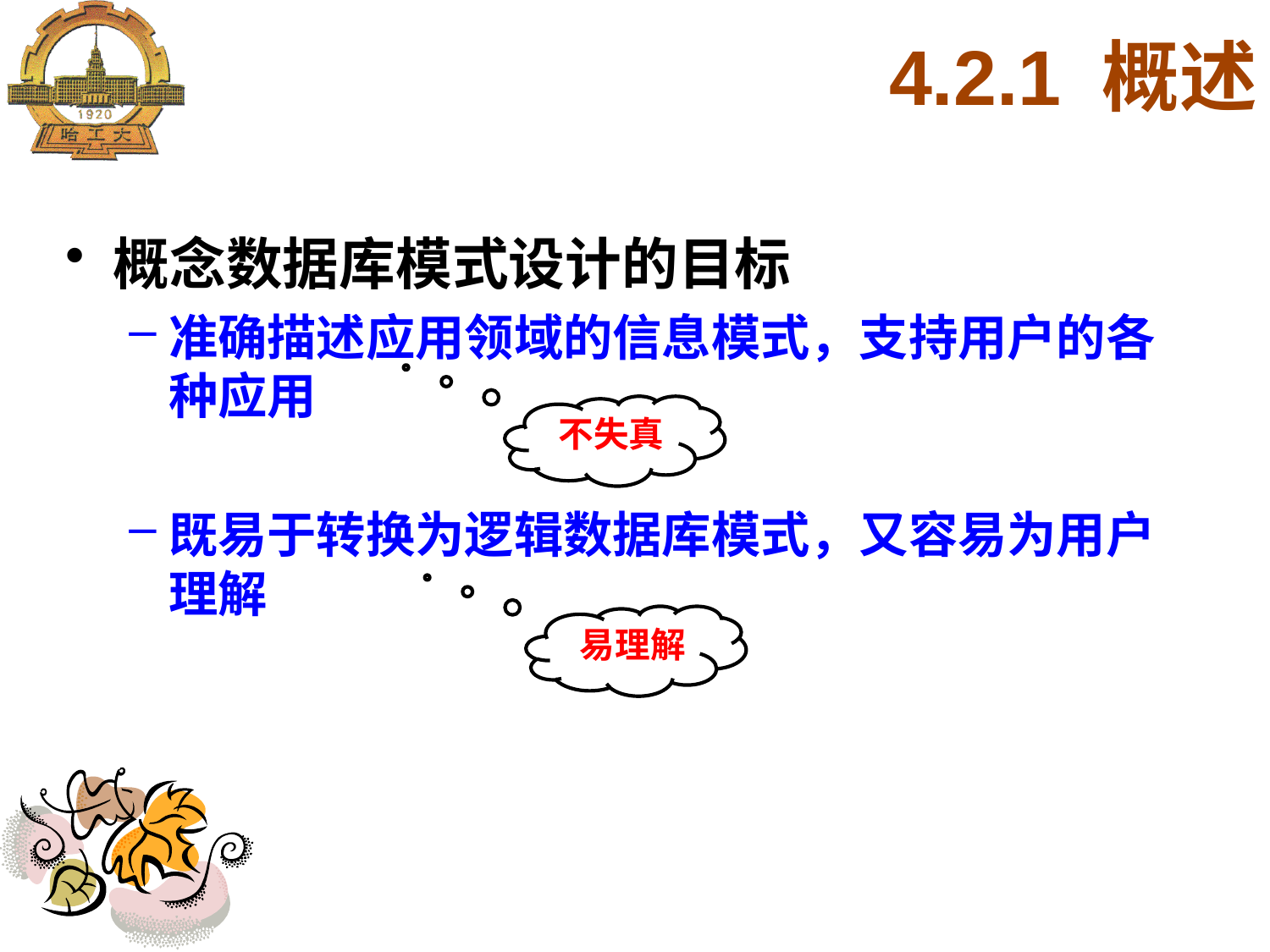

4.2.1 概述
概念数据库模式设计的目标
准确描述应用领域的信息模式，支持用户的各种应用

既易于转换为逻辑数据库模式，又容易为用户理解

不失真

易理解